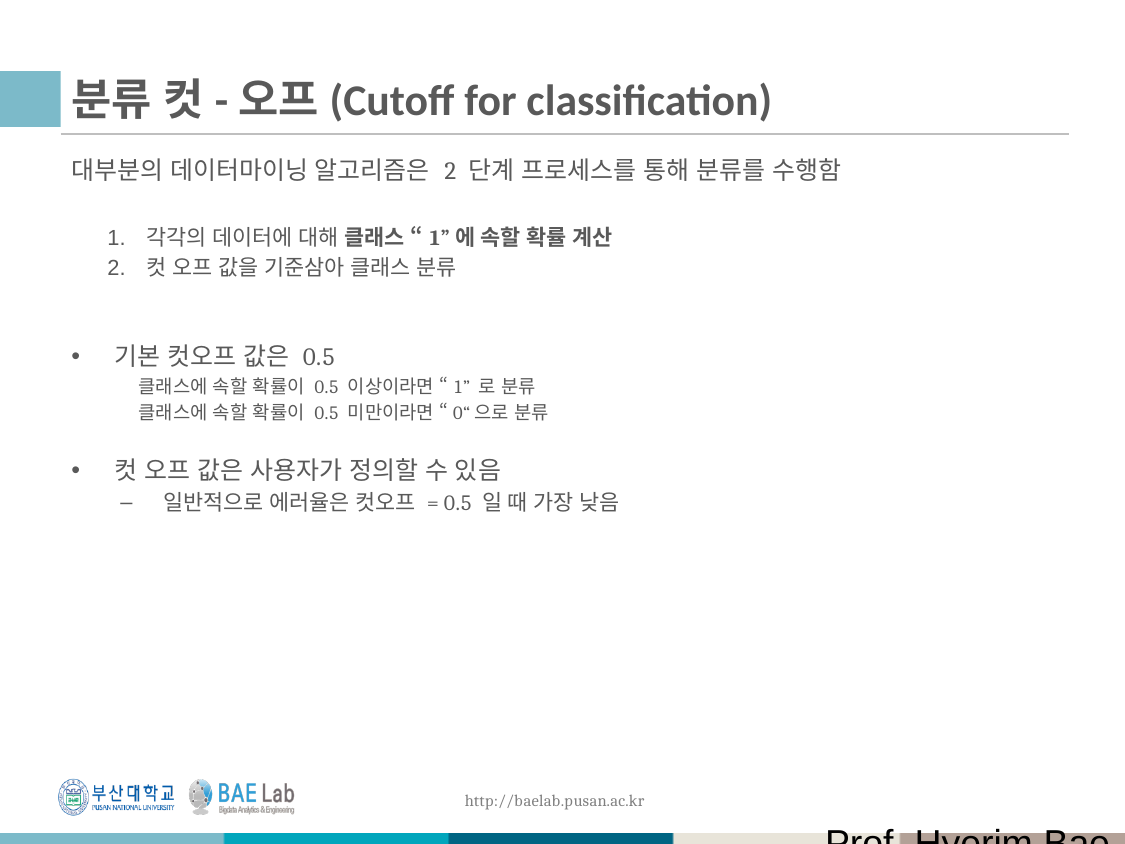

# 분류 컷-오프(Cutoff for classification)
대부분의 데이터마이닝 알고리즘은 2 단계 프로세스를 통해 분류를 수행함

각각의 데이터에 대해 클래스 “1”에 속할 확률 계산
컷 오프 값을 기준삼아 클래스 분류

기본 컷오프 값은 0.5
클래스에 속할 확률이 0.5 이상이라면 “1” 로 분류
클래스에 속할 확률이 0.5 미만이라면 “0“으로 분류

컷 오프 값은 사용자가 정의할 수 있음
일반적으로 에러율은 컷오프 = 0.5 일 때 가장 낮음
Prof. Hyerim Bae (hrbae@pusan.ac.kr)